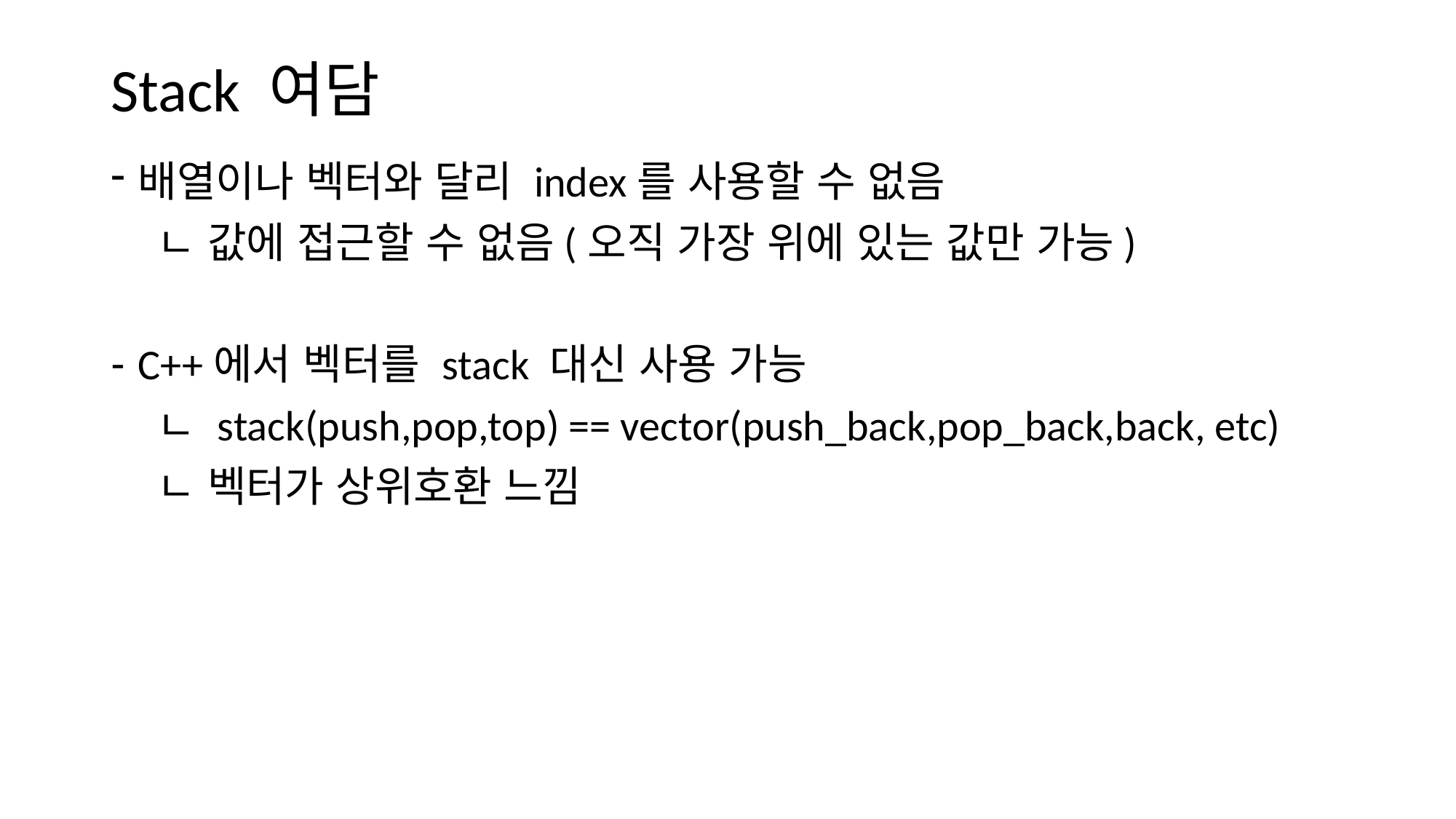

# Stack 여담
배열이나 벡터와 달리 index를 사용할 수 없음
   ㄴ 값에 접근할 수 없음(오직 가장 위에 있는 값만 가능)

C++에서 벡터를 stack 대신 사용 가능
   ㄴ stack(push,pop,top) == vector(push_back,pop_back,back, etc)
   ㄴ 벡터가 상위호환 느낌